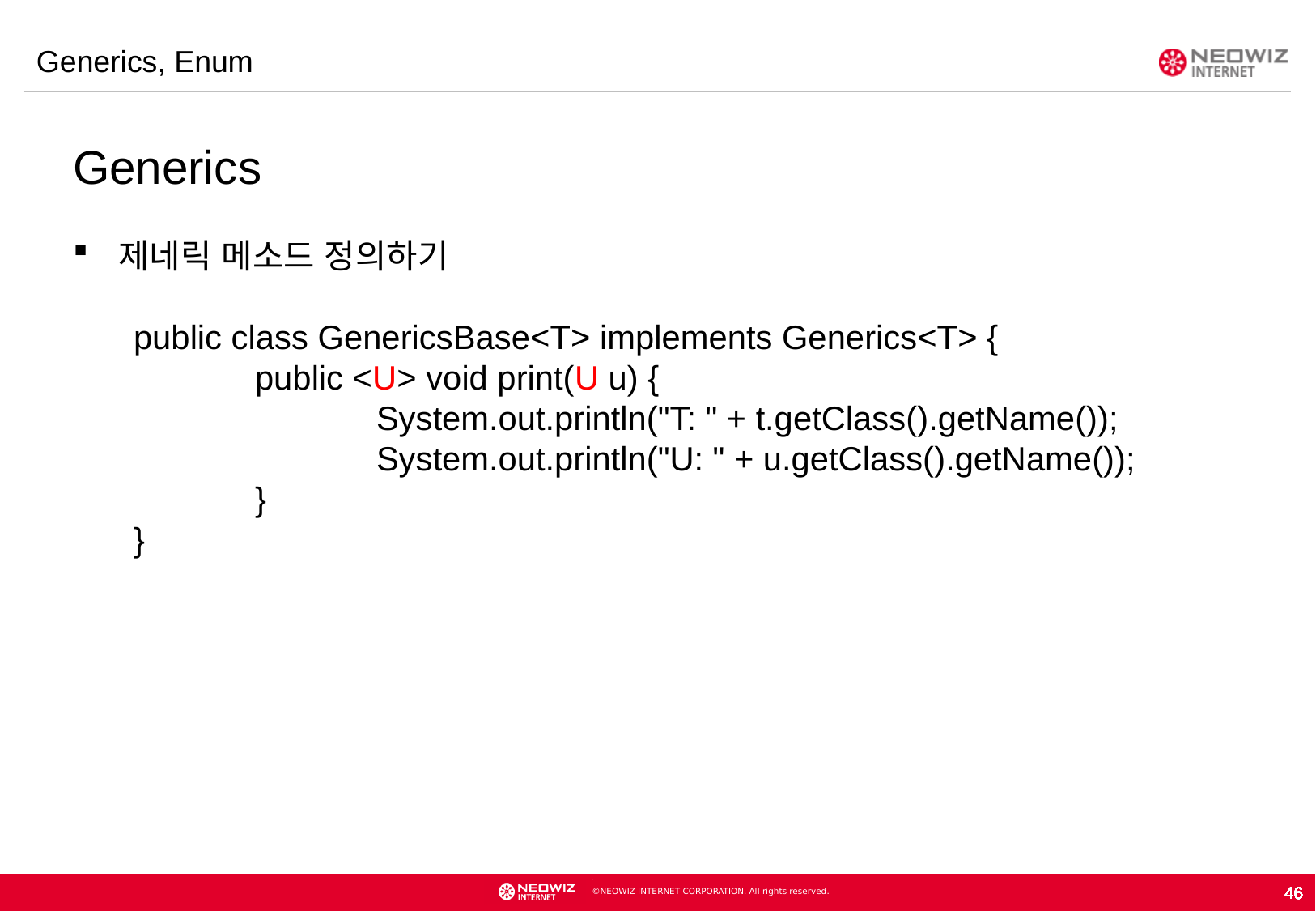

Generics, Enum

Generics

제네릭 메소드 정의하기

public class GenericsBase<T> implements Generics<T> {
	public <U> void print(U u) {
		System.out.println("T: " + t.getClass().getName());
		System.out.println("U: " + u.getClass().getName());
	}
}
46
46
46
46
46
46
46
46
46
46
46
46
46
46
46
46
46
46
46
46
46
46
46
46
46